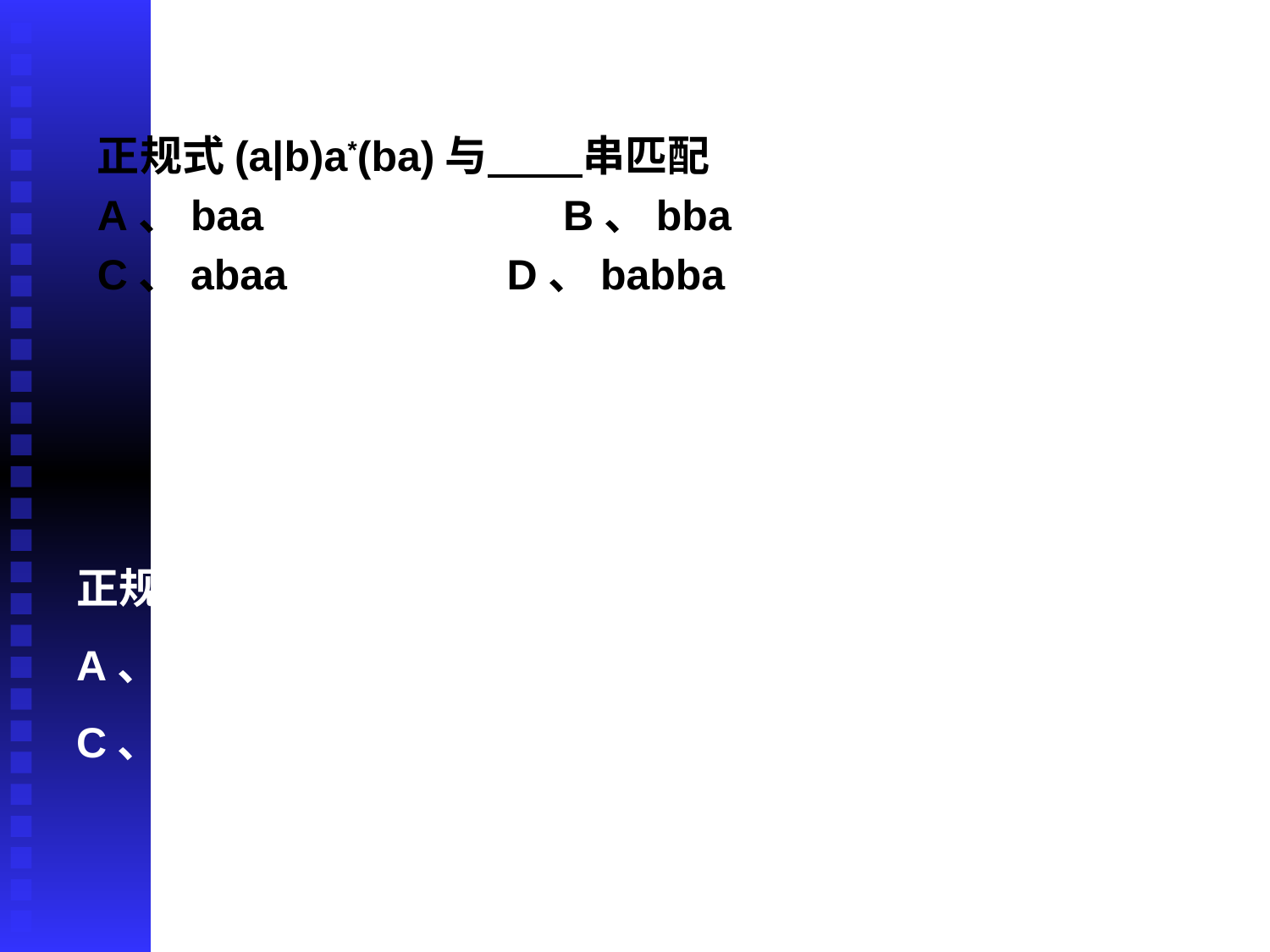

正规式(a|b)a*(ba)与          串匹配
A、baa			B、bba
C、abaa 		      D、babba

正规式b*c*(a|b)c与后面的          串匹配。
A、acbbc		B、ac
C、bcc		D、baac
2020/10/7
59